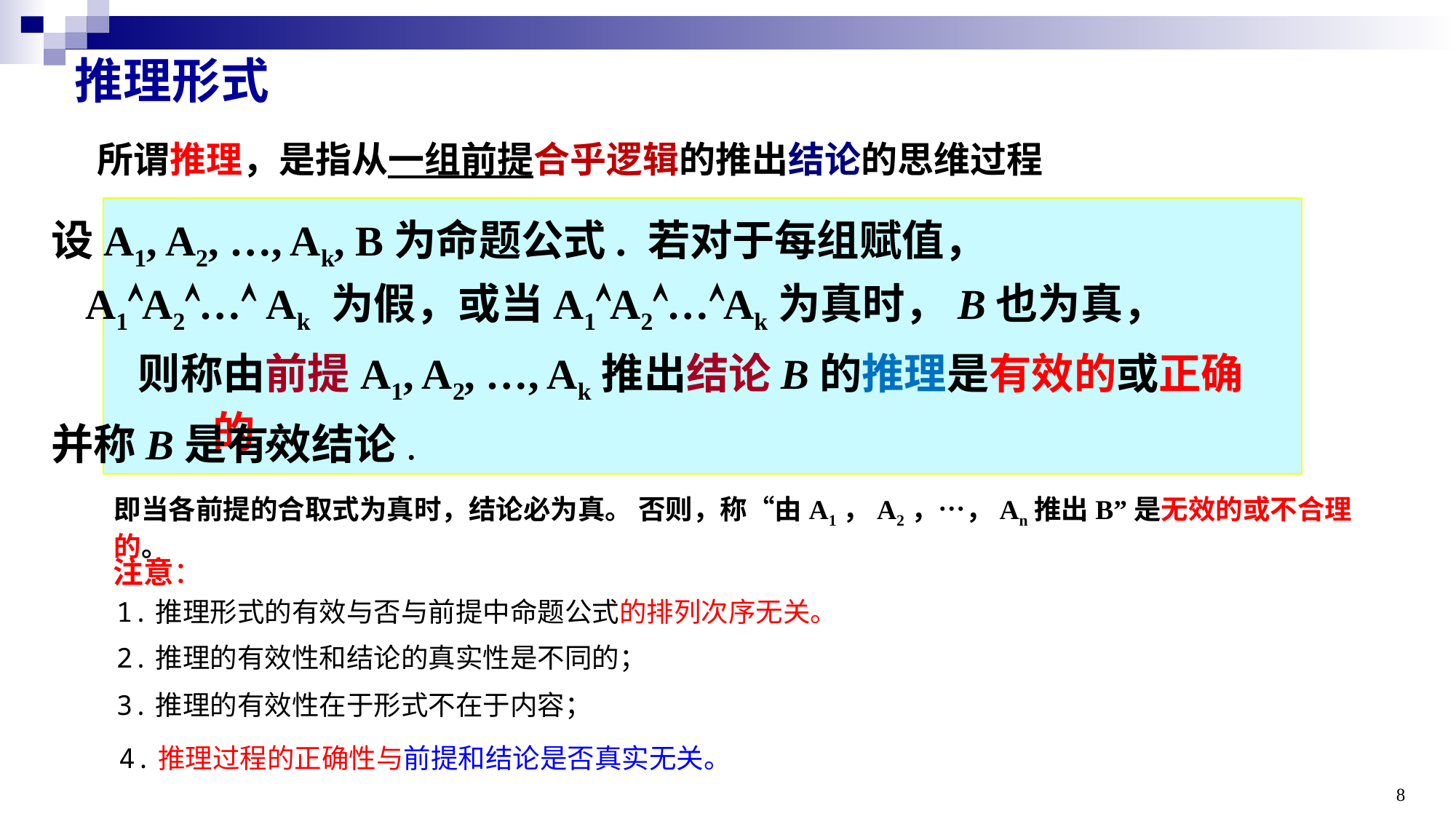

# 推理形式
所谓推理，是指从一组前提合乎逻辑的推出结论的思维过程

设A1, A2, …, Ak, B为命题公式. 若对于每组赋值，
A1∧A2∧…∧ Ak 为假，或当A1∧A2∧…∧Ak为真时，B也为真，
则称由前提A1, A2, …, Ak推出结论B的推理是有效的或正确的,
并称B是有效结论.
即当各前提的合取式为真时，结论必为真。 否则，称“由A1，A2，…，An推出B”是无效的或不合理的。
注意：
1.推理形式的有效与否与前提中命题公式的排列次序无关。
2.推理的有效性和结论的真实性是不同的；
3.推理的有效性在于形式不在于内容；
4.推理过程的正确性与前提和结论是否真实无关。
8